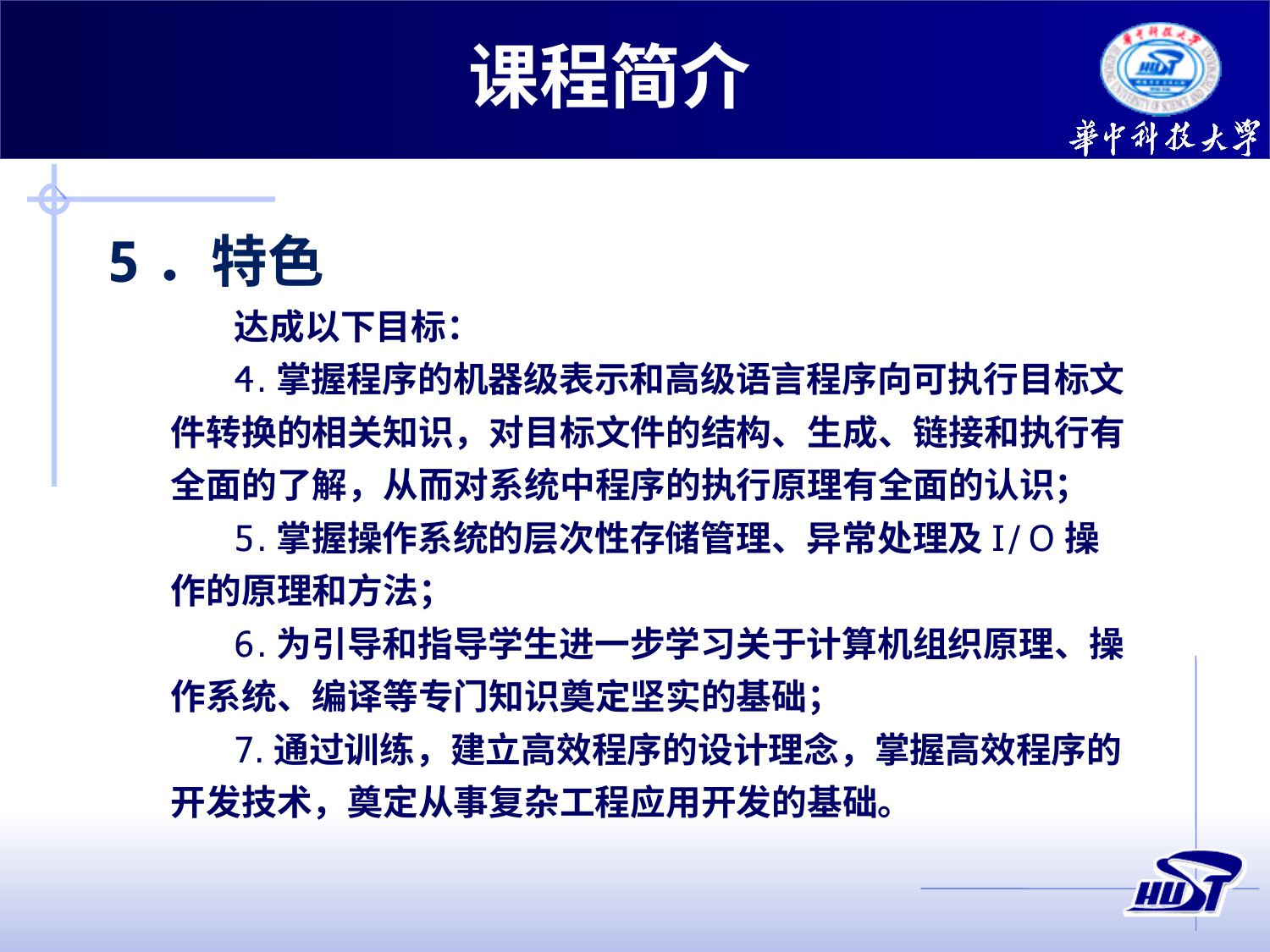

课程简介
5．特色
达成以下目标：
4.掌握程序的机器级表示和高级语言程序向可执行目标文件转换的相关知识，对目标文件的结构、生成、链接和执行有全面的了解，从而对系统中程序的执行原理有全面的认识；
5.掌握操作系统的层次性存储管理、异常处理及I/O操作的原理和方法；
6.为引导和指导学生进一步学习关于计算机组织原理、操作系统、编译等专门知识奠定坚实的基础；
7.通过训练，建立高效程序的设计理念，掌握高效程序的开发技术，奠定从事复杂工程应用开发的基础。